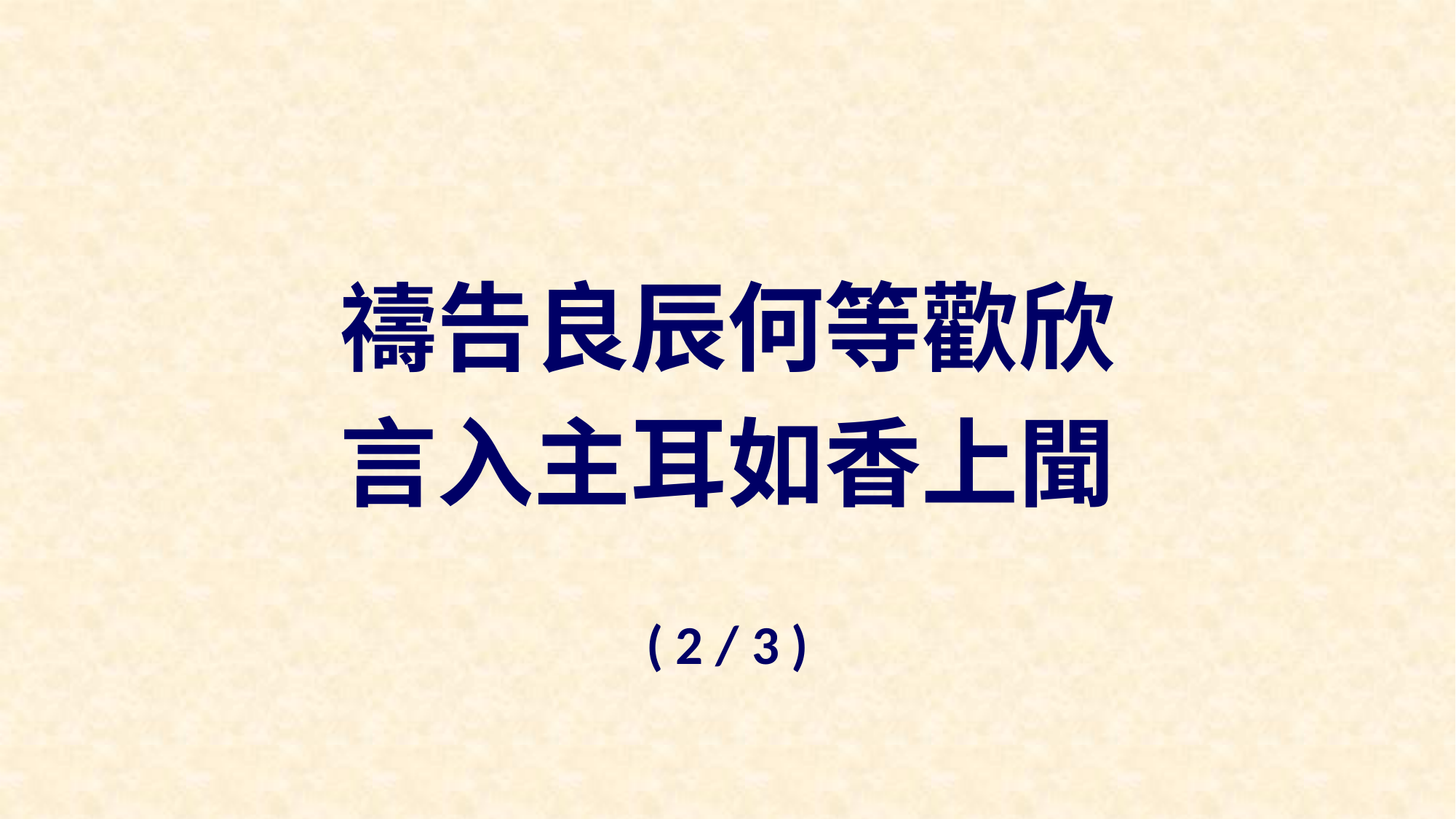

禱告良辰何等歡欣
言入主耳如香上聞
( 2 / 3 )